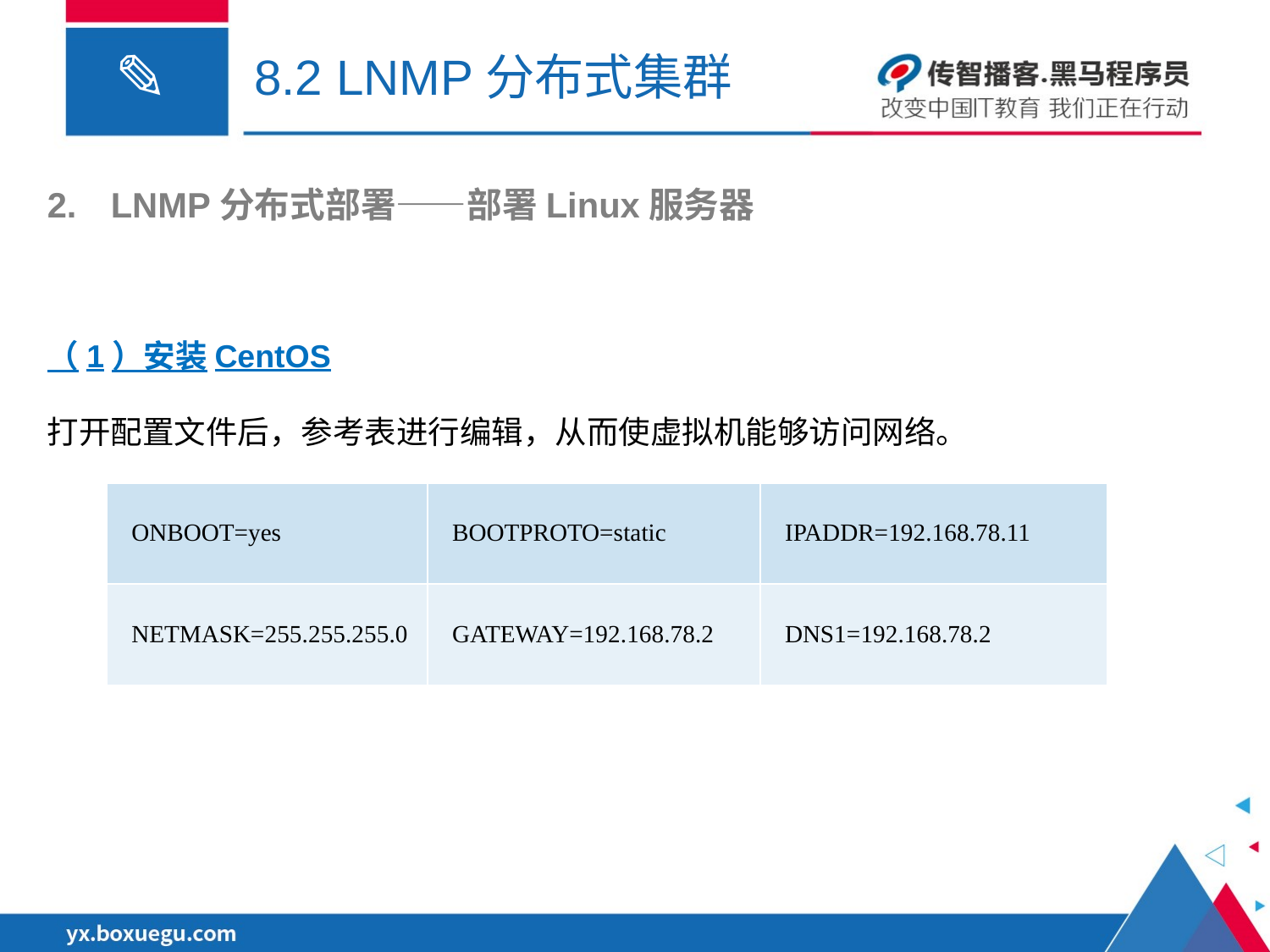

# 8.2 LNMP分布式集群
LNMP分布式部署——部署Linux服务器
（1）安装CentOS
打开配置文件后，参考表进行编辑，从而使虚拟机能够访问网络。
| ONBOOT=yes | BOOTPROTO=static | IPADDR=192.168.78.11 |
| --- | --- | --- |
| NETMASK=255.255.255.0 | GATEWAY=192.168.78.2 | DNS1=192.168.78.2 |